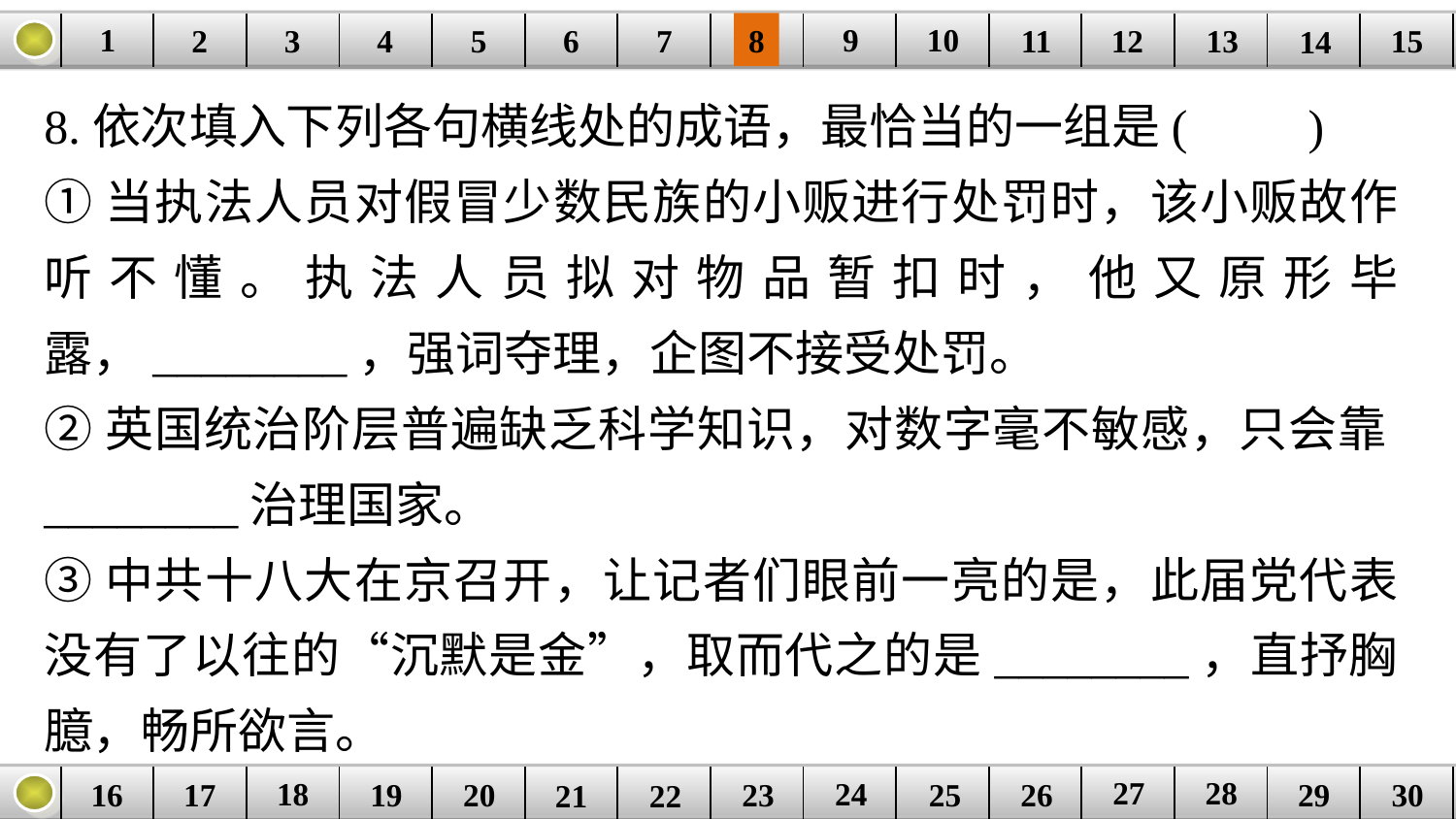

9
10
1
3
4
5
6
8
11
2
12
15
|  |  |  |  |  |  |  |  |  |  |  |  |  |  |  |
| --- | --- | --- | --- | --- | --- | --- | --- | --- | --- | --- | --- | --- | --- | --- |
7
13
14

8.依次填入下列各句横线处的成语，最恰当的一组是(　　)
①当执法人员对假冒少数民族的小贩进行处罚时，该小贩故作听不懂。执法人员拟对物品暂扣时，他又原形毕露，________，强词夺理，企图不接受处罚。
②英国统治阶层普遍缺乏科学知识，对数字毫不敏感，只会靠________治理国家。
③中共十八大在京召开，让记者们眼前一亮的是，此届党代表没有了以往的“沉默是金”，取而代之的是________，直抒胸臆，畅所欲言。

27
28
18
24
16
25
26
30
|  |  |  |  |  |  |  |  |  |  |  |  |  |  |  |
| --- | --- | --- | --- | --- | --- | --- | --- | --- | --- | --- | --- | --- | --- | --- |
23
17
19
20
29
21
22